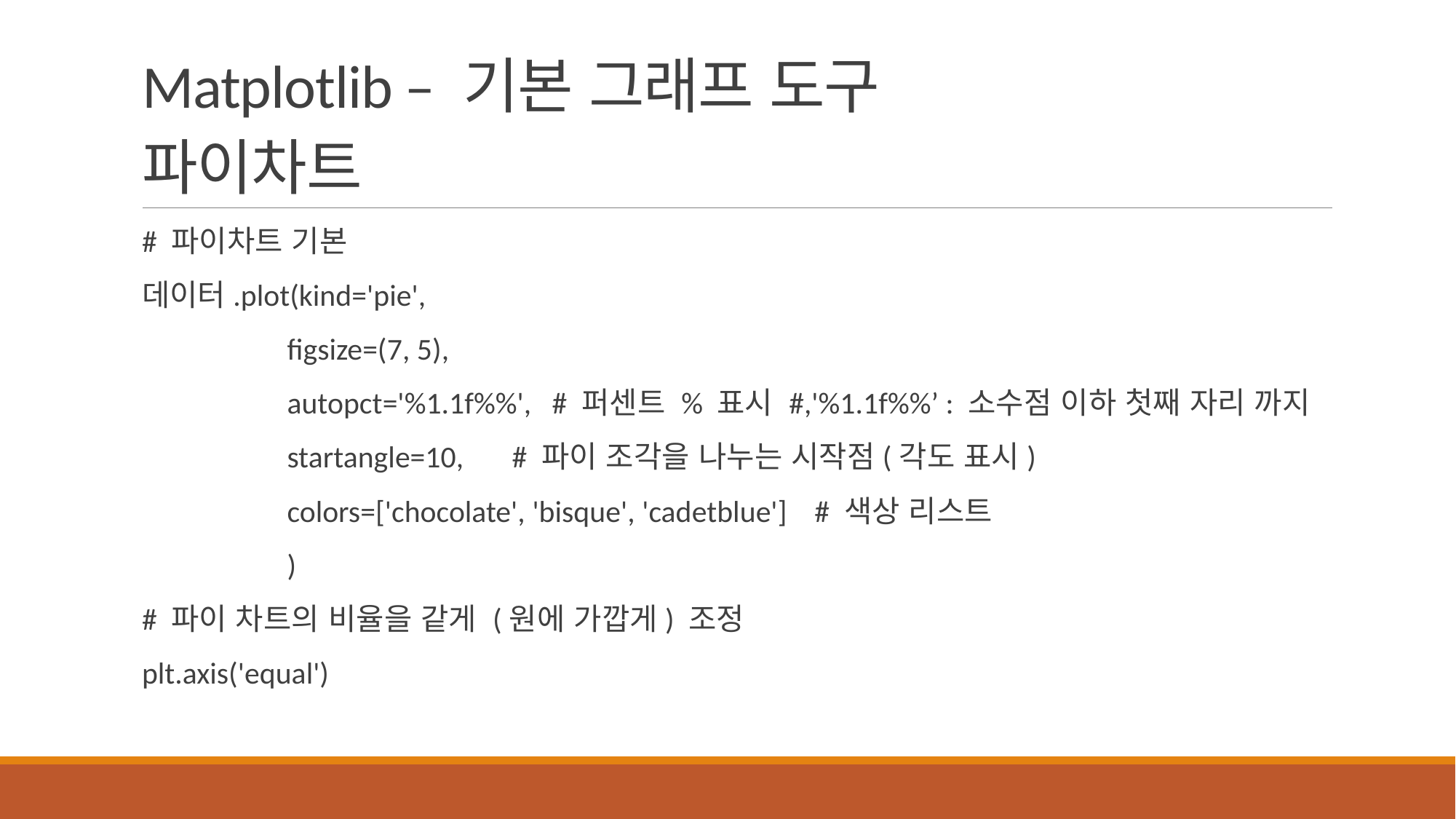

# Matplotlib – 기본 그래프 도구 파이차트
# 파이차트 기본
데이터.plot(kind='pie',
                     figsize=(7, 5),
                     autopct='%1.1f%%',   # 퍼센트 % 표시 #,'%1.1f%%’ : 소수점 이하 첫째 자리 까지
                     startangle=10,       # 파이 조각을 나누는 시작점(각도 표시)
                     colors=['chocolate', 'bisque', 'cadetblue']    # 색상 리스트
                     )
# 파이 차트의 비율을 같게 (원에 가깝게) 조정
plt.axis('equal')